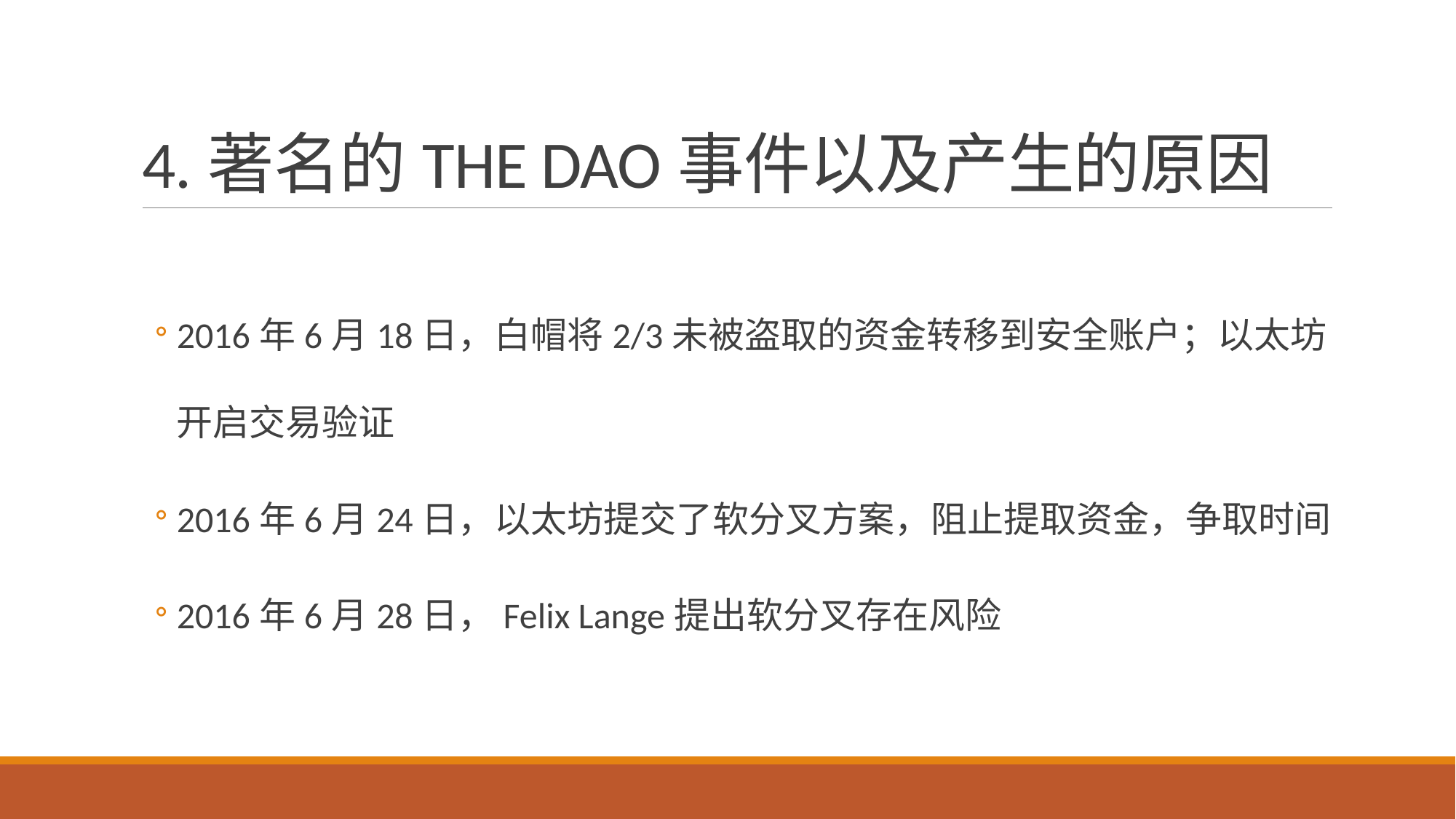

# 4.著名的THE DAO事件以及产生的原因

2016年6月18日，白帽将2/3未被盗取的资金转移到安全账户；以太坊开启交易验证
2016年6月24日，以太坊提交了软分叉方案，阻止提取资金，争取时间
2016年6月28日，Felix Lange提出软分叉存在风险